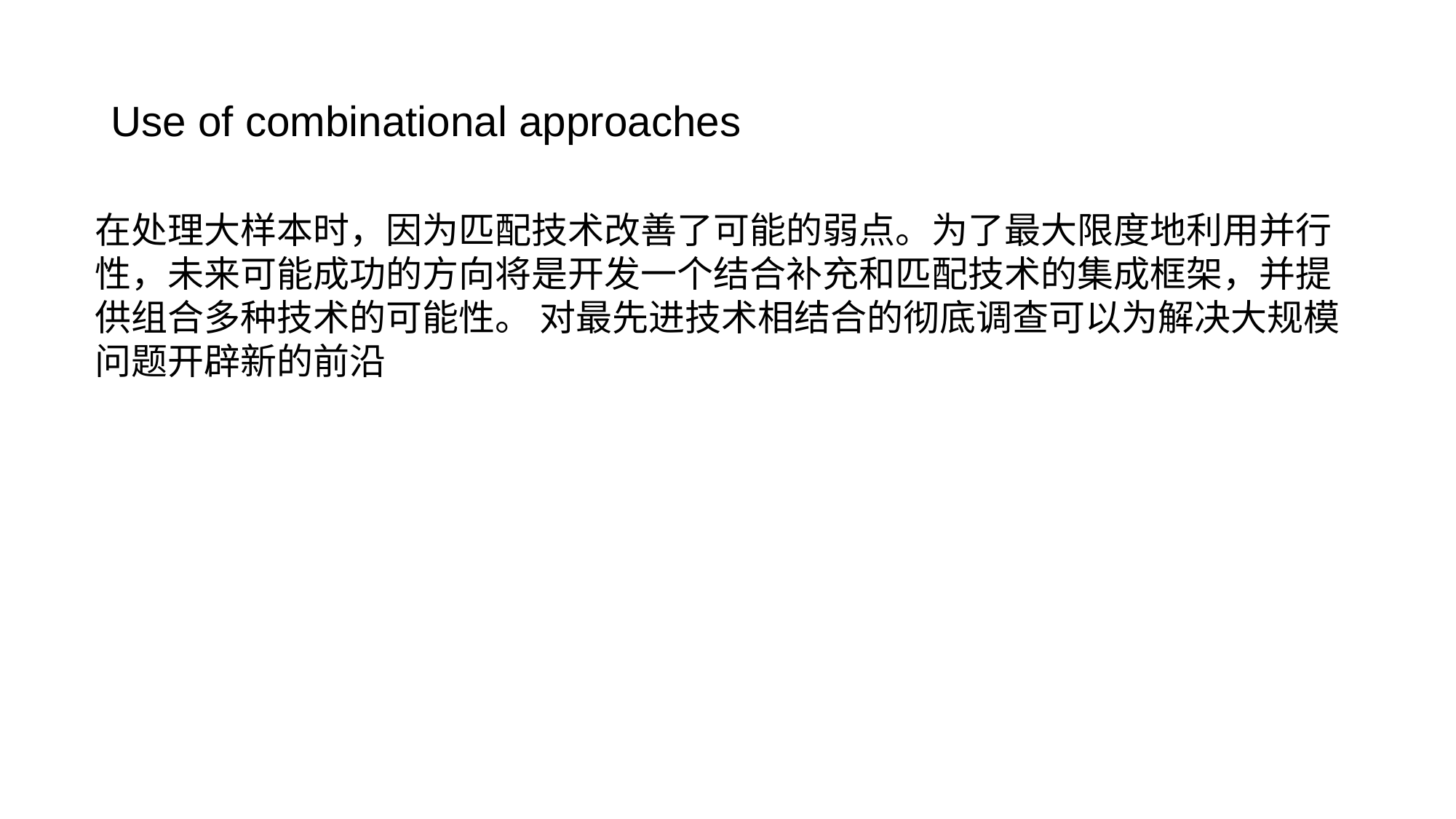

# Use of combinational approaches
在处理大样本时，因为匹配技术改善了可能的弱点。为了最大限度地利用并行性，未来可能成功的方向将是开发一个结合补充和匹配技术的集成框架，并提供组合多种技术的可能性。 对最先进技术相结合的彻底调查可以为解决大规模问题开辟新的前沿